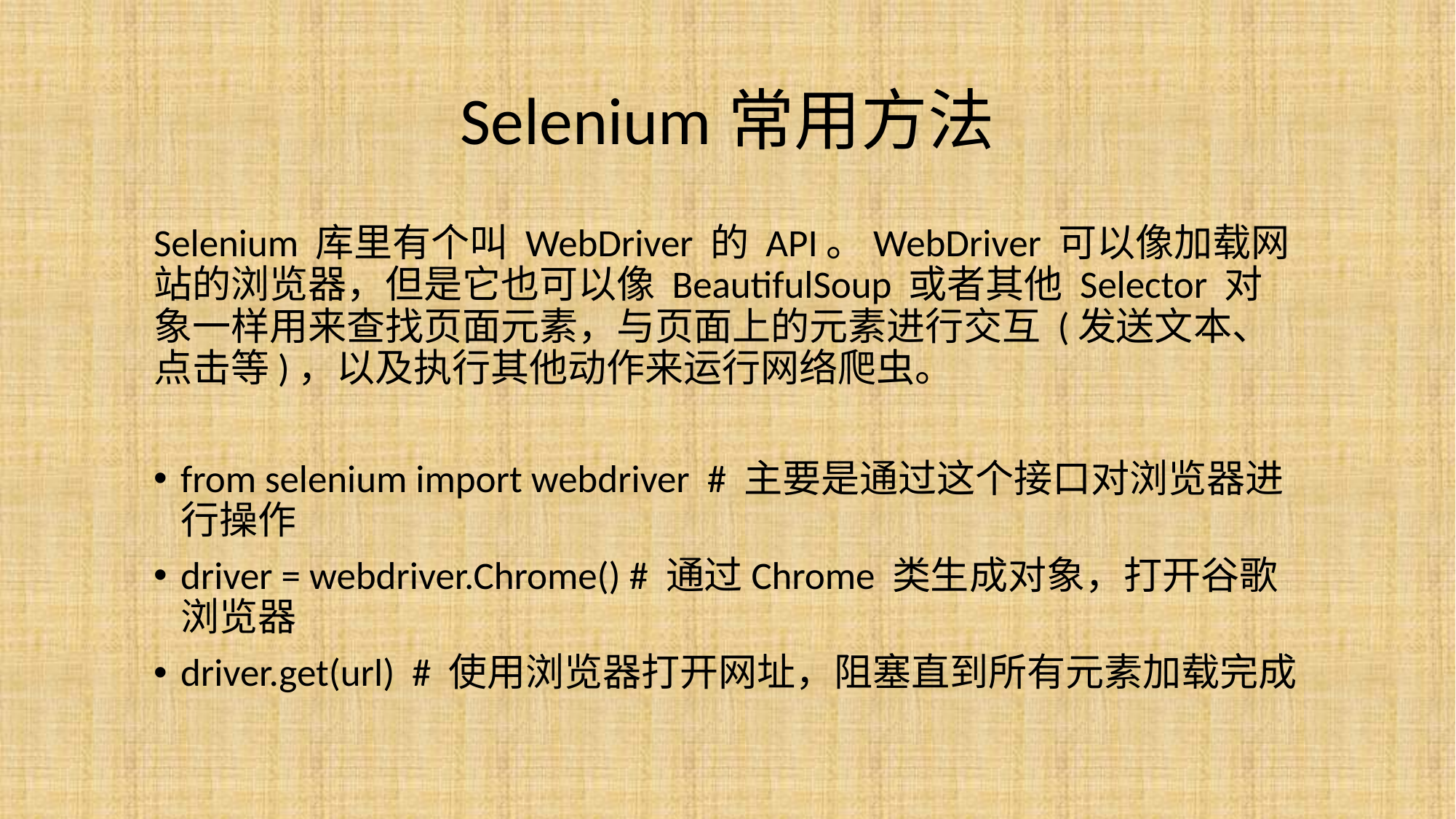

# Selenium常用方法
Selenium 库里有个叫 WebDriver 的 API。WebDriver 可以像加载网站的浏览器，但是它也可以像 BeautifulSoup 或者其他 Selector 对象一样用来查找页面元素，与页面上的元素进行交互 (发送文本、点击等)，以及执行其他动作来运行网络爬虫。

from selenium import webdriver  # 主要是通过这个接口对浏览器进行操作
driver = webdriver.Chrome() # 通过Chrome 类生成对象，打开谷歌浏览器
driver.get(url)  # 使用浏览器打开网址，阻塞直到所有元素加载完成